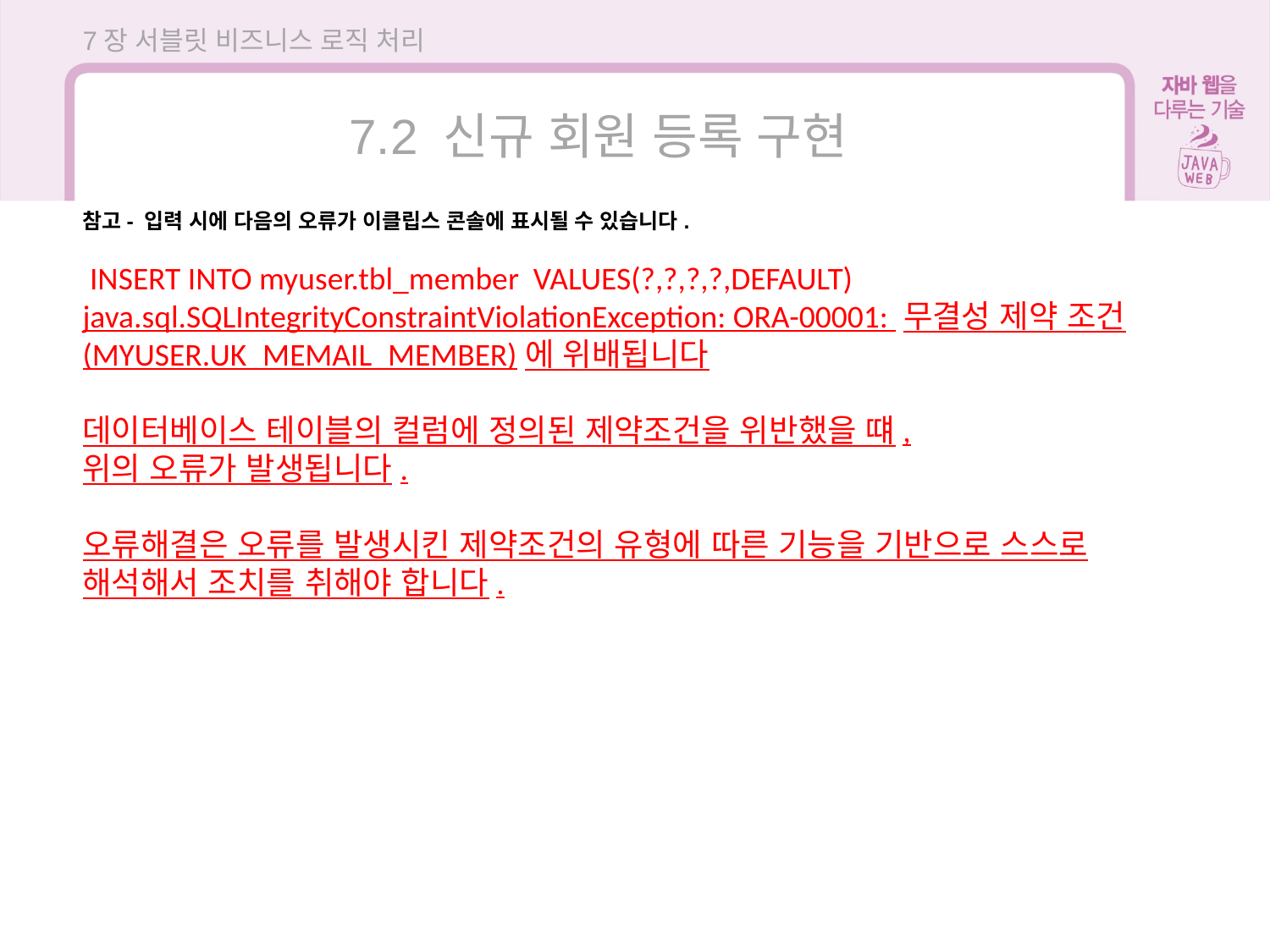

7장 서블릿 비즈니스 로직 처리
7.2 신규 회원 등록 구현
참고- 입력 시에 다음의 오류가 이클립스 콘솔에 표시될 수 있습니다.

 INSERT INTO myuser.tbl_member  VALUES(?,?,?,?,DEFAULT)
java.sql.SQLIntegrityConstraintViolationException: ORA-00001: 무결성 제약 조건(MYUSER.UK_MEMAIL_MEMBER)에 위배됩니다

데이터베이스 테이블의 컬럼에 정의된 제약조건을 위반했을 떄,
위의 오류가 발생됩니다.

오류해결은 오류를 발생시킨 제약조건의 유형에 따른 기능을 기반으로 스스로
해석해서 조치를 취해야 합니다.